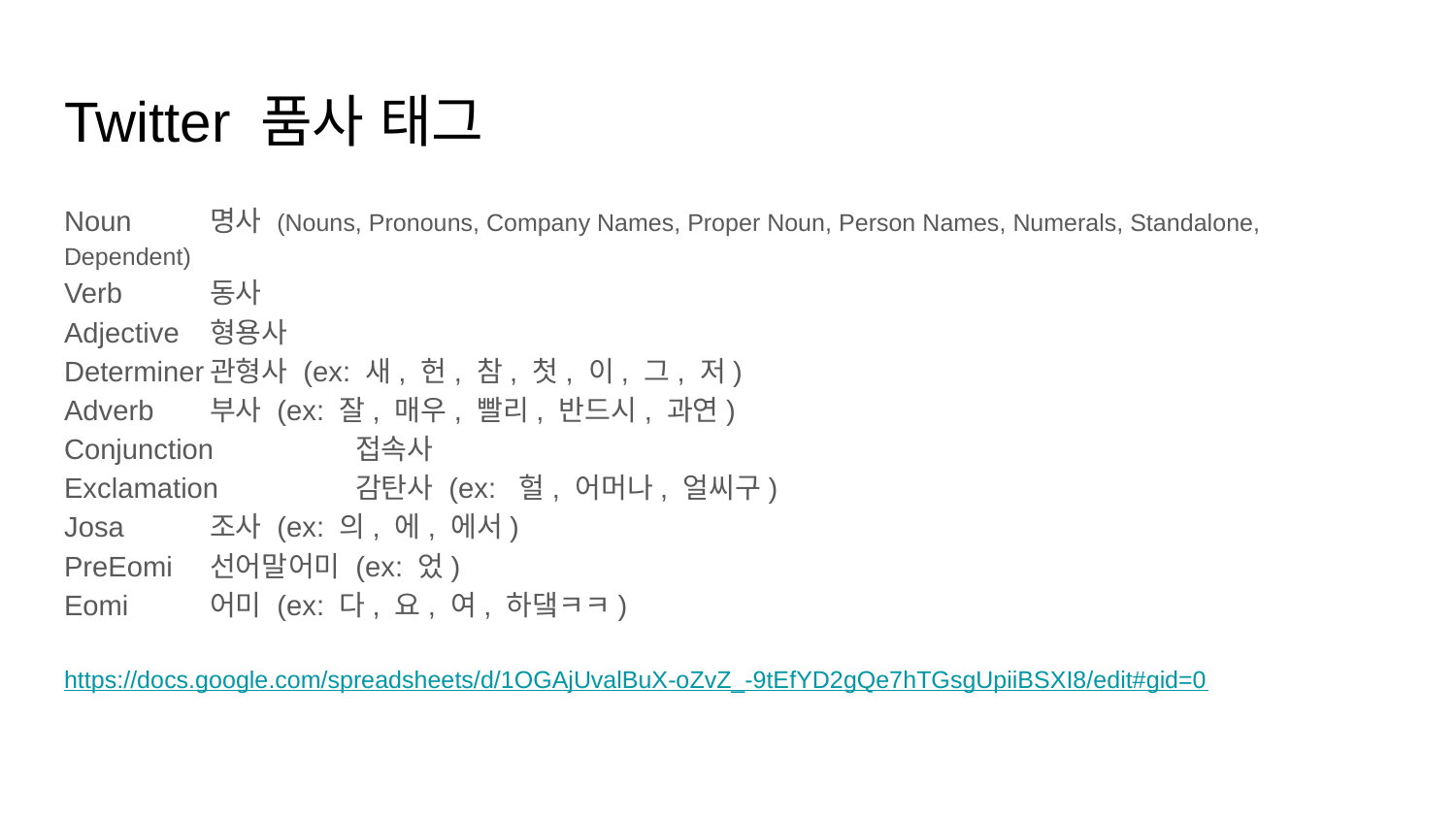

# Twitter 품사 태그
Noun	명사 (Nouns, Pronouns, Company Names, Proper Noun, Person Names, Numerals, Standalone, Dependent)
Verb	동사
Adjective	형용사
Determiner	관형사 (ex: 새, 헌, 참, 첫, 이, 그, 저)
Adverb	부사 (ex: 잘, 매우, 빨리, 반드시, 과연)
Conjunction	접속사
Exclamation	감탄사 (ex:  헐, 어머나, 얼씨구)
Josa	조사 (ex: 의, 에, 에서)
PreEomi	선어말어미 (ex: 었)
Eomi	어미 (ex: 다, 요, 여, 하댘ㅋㅋ)
https://docs.google.com/spreadsheets/d/1OGAjUvalBuX-oZvZ_-9tEfYD2gQe7hTGsgUpiiBSXI8/edit#gid=0
Suffix	접미사
Punctuation	구두점
Foreign	외국어, 한자 및 기타기호
Alpha	알파벳
Number	숫자
Unknown	미등록어
KoreanParticle	(ex: ㅋㅋ)
Hashtag	트위터 해쉬태그 (ex: #히히)
ScreenName	트위터 아이디 (ex: @echojuliett)
Email	이메일 주소
URL	웹주소